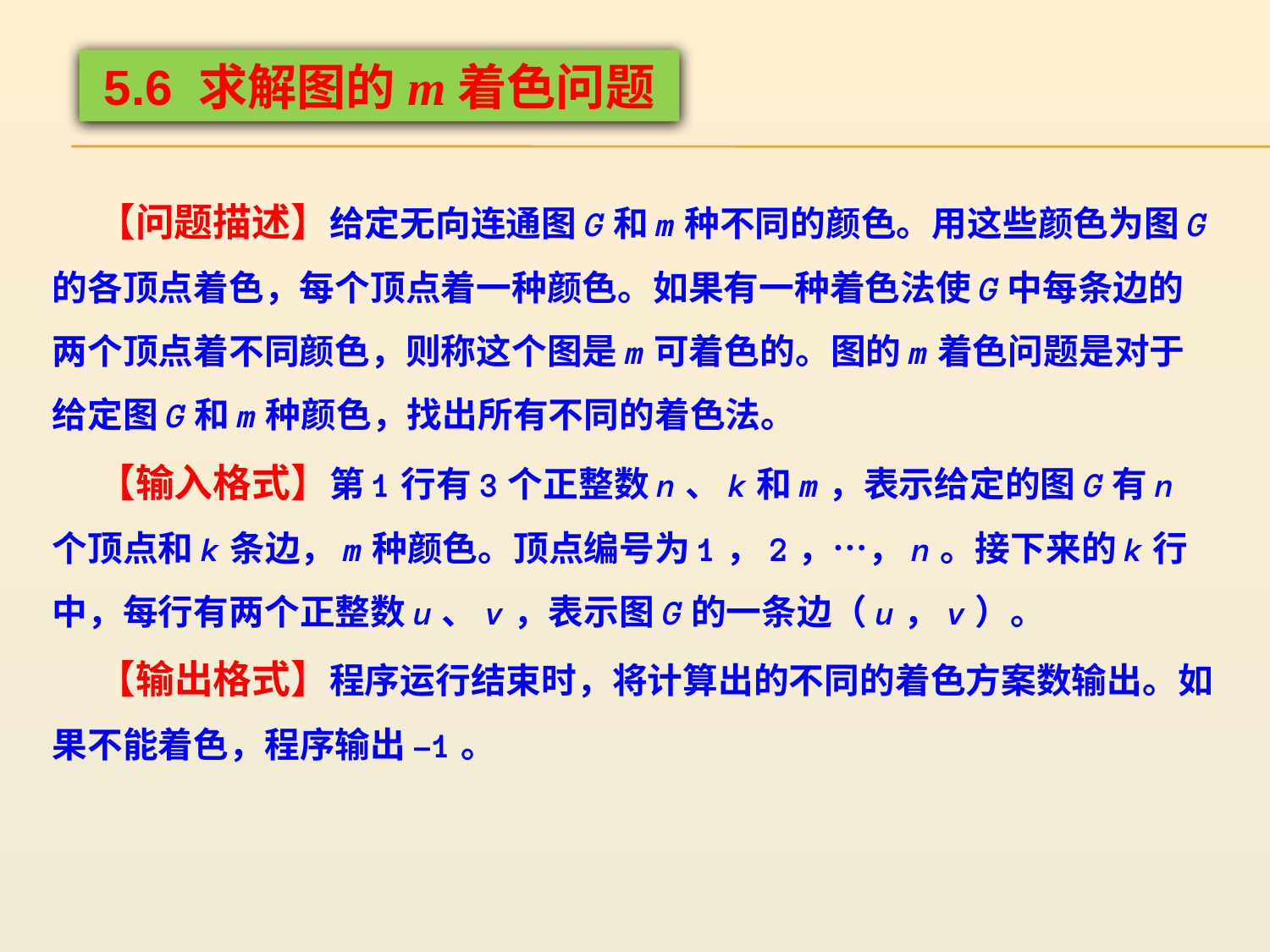

5.6 求解图的m着色问题
    【问题描述】给定无向连通图G和m种不同的颜色。用这些颜色为图G的各顶点着色，每个顶点着一种颜色。如果有一种着色法使G中每条边的两个顶点着不同颜色，则称这个图是m可着色的。图的m着色问题是对于给定图G和m种颜色，找出所有不同的着色法。
    【输入格式】第1行有3个正整数n、k和m，表示给定的图G有n个顶点和k条边，m种颜色。顶点编号为1，2，…，n。接下来的k行中，每行有两个正整数u、v，表示图G的一条边（u，v）。
    【输出格式】程序运行结束时，将计算出的不同的着色方案数输出。如果不能着色，程序输出-1。